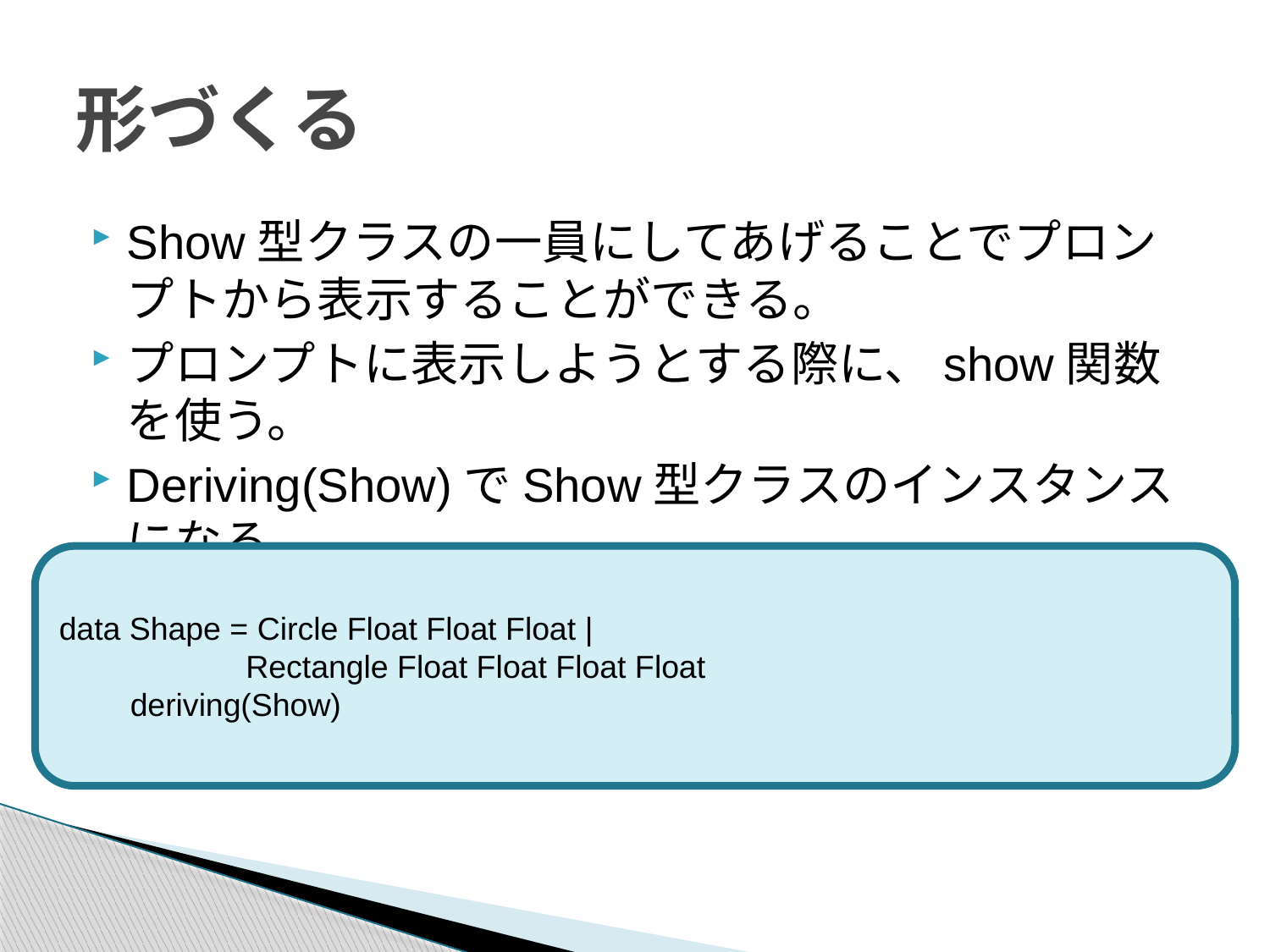

# 形づくる
Show型クラスの一員にしてあげることでプロンプトから表示することができる。
プロンプトに表示しようとする際に、show関数を使う。
Deriving(Show)でShow型クラスのインスタンスになる
data Shape = Circle Float Float Float |
                     Rectangle Float Float Float Float
        deriving(Show)